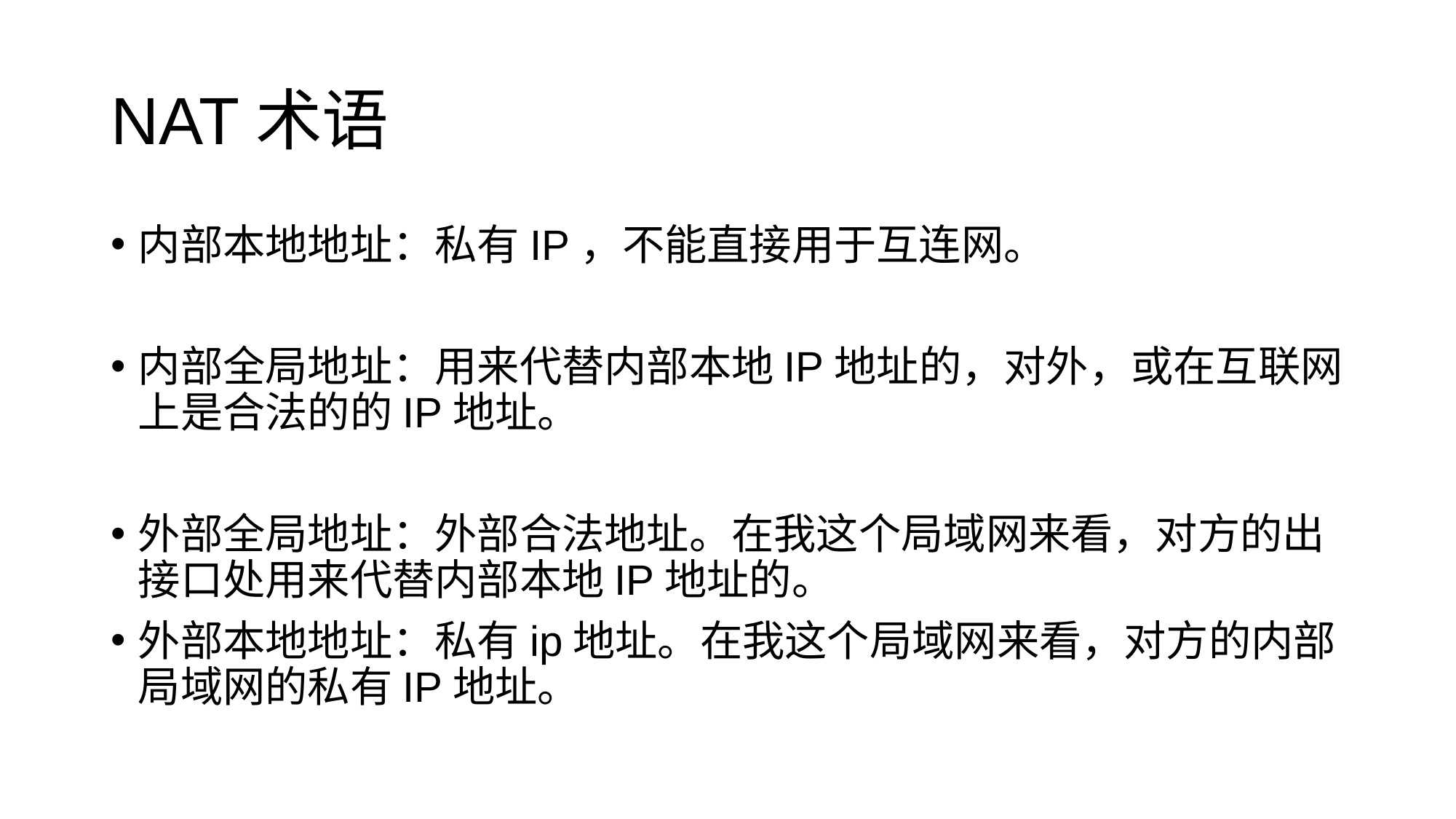

# NAT术语
内部本地地址：私有IP，不能直接用于互连网。

内部全局地址：用来代替内部本地IP地址的，对外，或在互联网上是合法的的IP地址。

外部全局地址：外部合法地址。在我这个局域网来看，对方的出接口处用来代替内部本地IP地址的。
外部本地地址：私有ip地址。在我这个局域网来看，对方的内部局域网的私有IP地址。